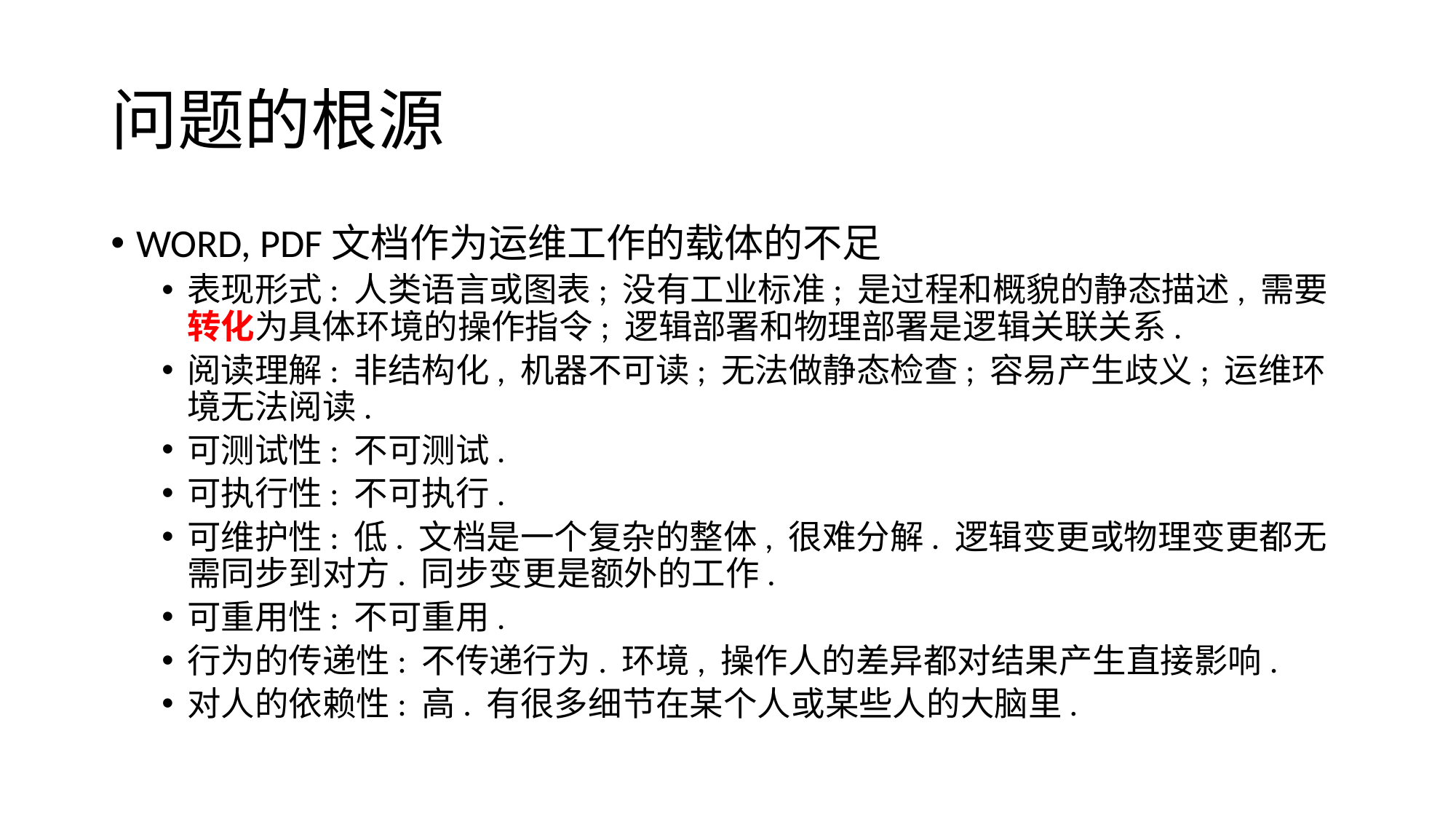

# 问题的根源
WORD, PDF文档作为运维工作的载体的不足
表现形式: 人类语言或图表; 没有工业标准; 是过程和概貌的静态描述, 需要转化为具体环境的操作指令; 逻辑部署和物理部署是逻辑关联关系.
阅读理解: 非结构化, 机器不可读; 无法做静态检查; 容易产生歧义; 运维环境无法阅读.
可测试性: 不可测试.
可执行性: 不可执行.
可维护性: 低. 文档是一个复杂的整体, 很难分解. 逻辑变更或物理变更都无需同步到对方. 同步变更是额外的工作.
可重用性: 不可重用.
行为的传递性: 不传递行为. 环境, 操作人的差异都对结果产生直接影响.
对人的依赖性: 高. 有很多细节在某个人或某些人的大脑里.